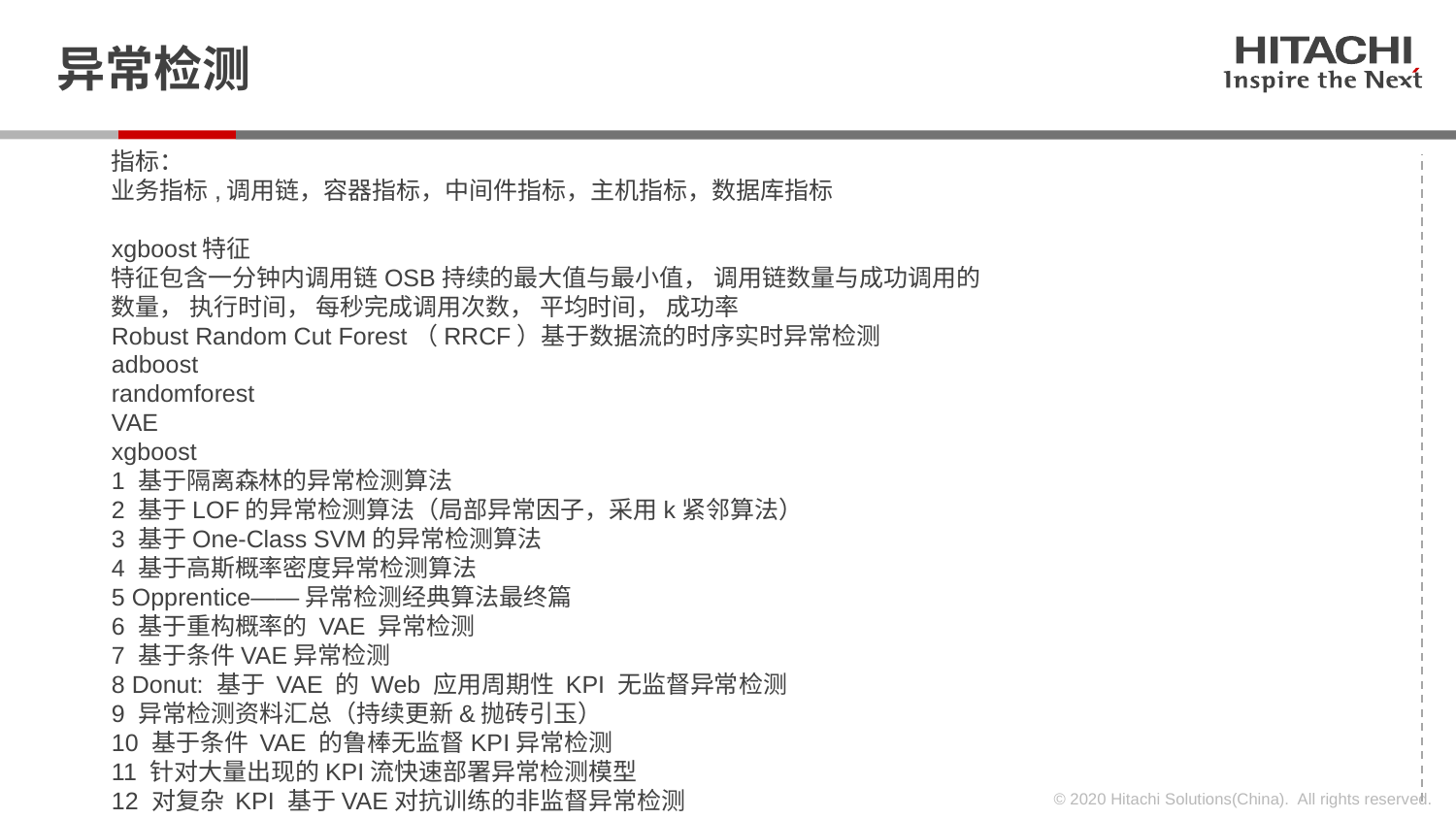

# 异常检测
指标：
业务指标,调用链，容器指标，中间件指标，主机指标，数据库指标

xgboost特征
特征包含一分钟内调用链OSB持续的最大值与最小值， 调用链数量与成功调用的
数量， 执行时间， 每秒完成调用次数， 平均时间， 成功率
Robust Random Cut Forest（RRCF）基于数据流的时序实时异常检测
adboost
randomforest
VAE
xgboost
1 基于隔离森林的异常检测算法
2 基于LOF的异常检测算法（局部异常因子，采用k紧邻算法）
3 基于One-Class SVM的异常检测算法
4 基于高斯概率密度异常检测算法
5 Opprentice——异常检测经典算法最终篇
6 基于重构概率的 VAE 异常检测
7 基于条件VAE异常检测
8 Donut: 基于 VAE 的 Web 应用周期性 KPI 无监督异常检测
9 异常检测资料汇总（持续更新&抛砖引玉）
10 基于条件 VAE 的鲁棒无监督KPI异常检测
11 针对大量出现的KPI流快速部署异常检测模型
12 对复杂 KPI 基于VAE对抗训练的非监督异常检测